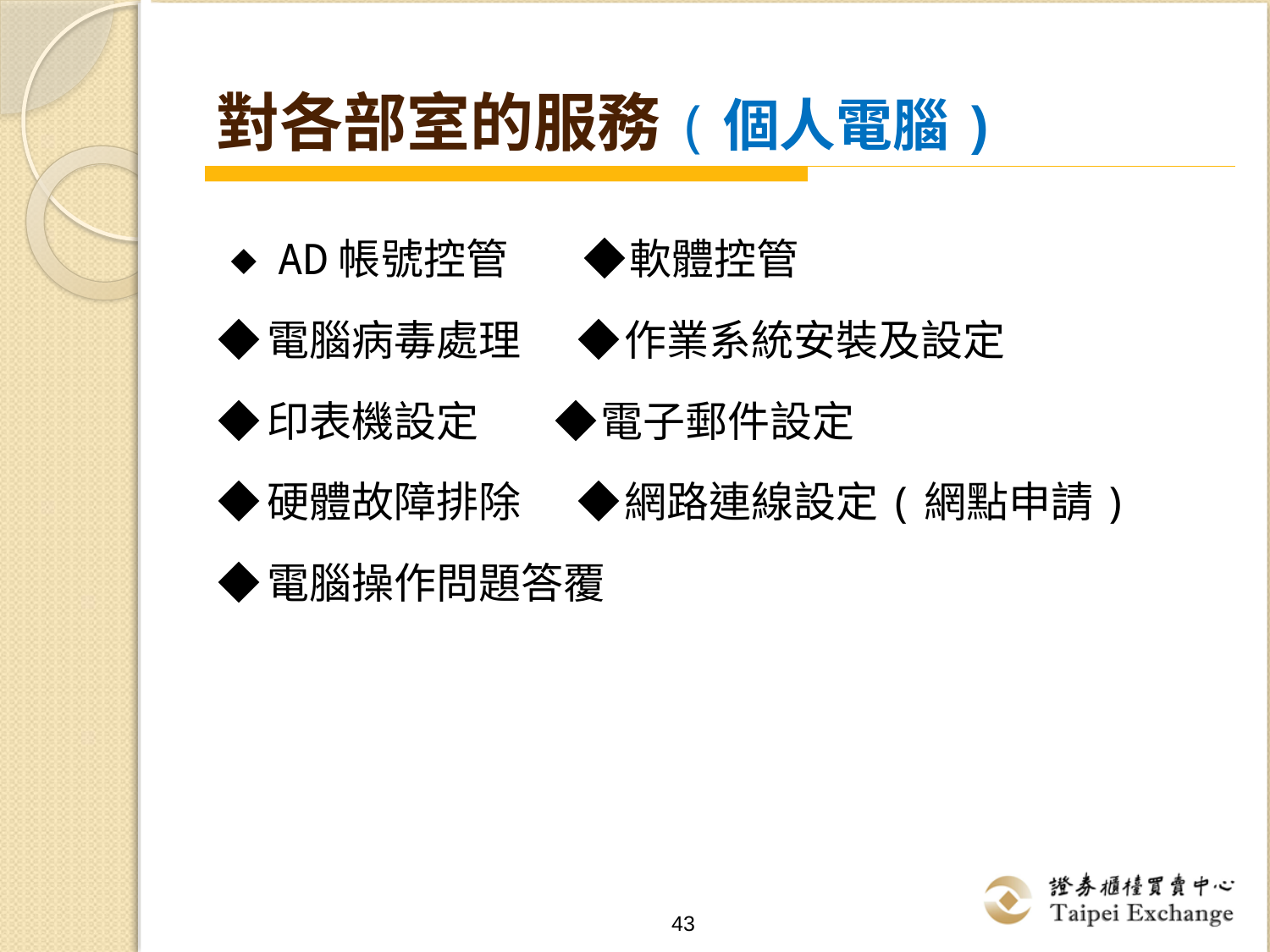

對各部室的服務(個人電腦)
◆ AD帳號控管        ◆ 軟體控管
◆ 電腦病毒處理      ◆ 作業系統安裝及設定
◆ 印表機設定        ◆ 電子郵件設定
◆ 硬體故障排除      ◆ 網路連線設定(網點申請)
◆ 電腦操作問題答覆
43